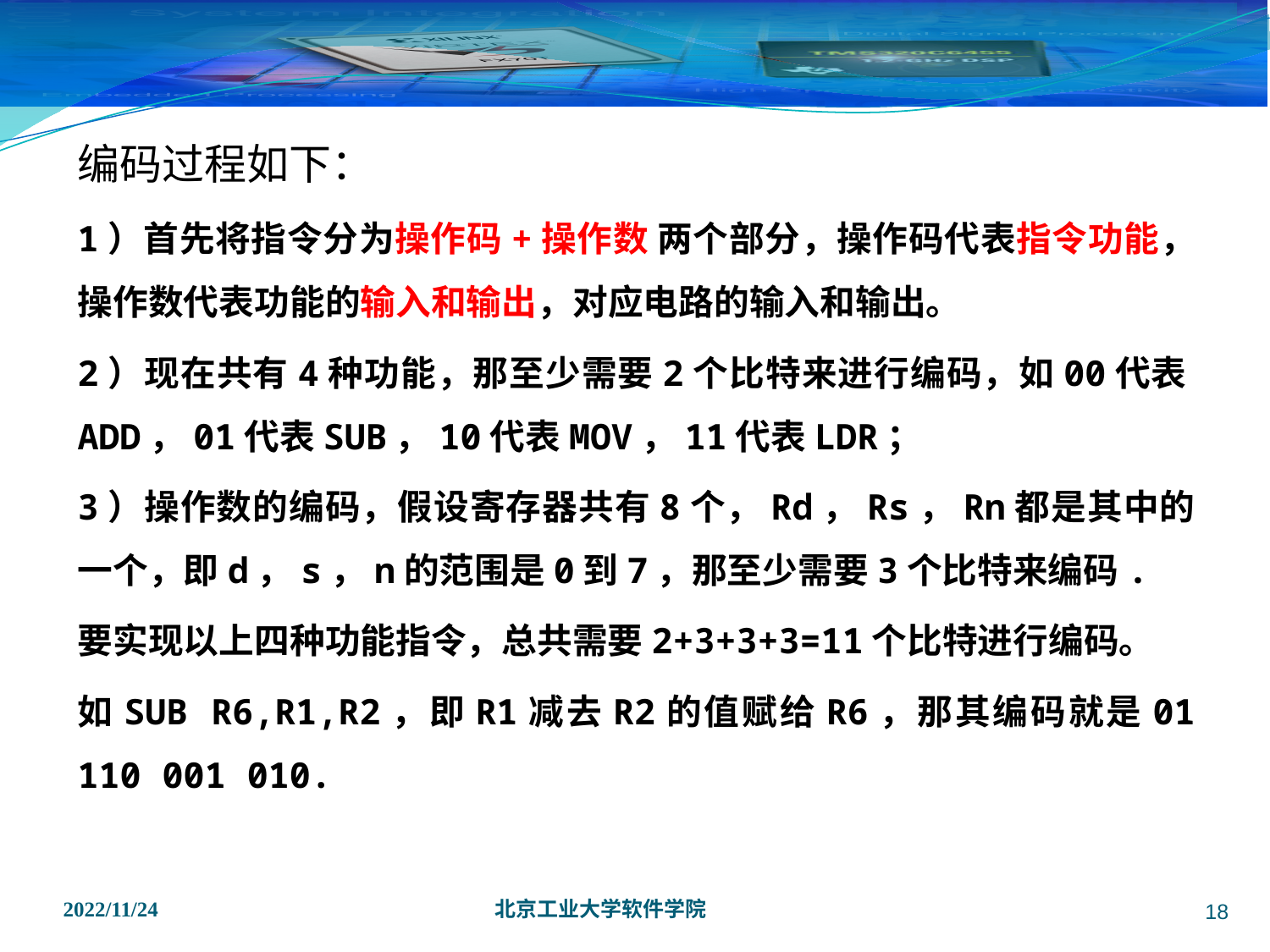

编码过程如下：
1）首先将指令分为操作码+操作数 两个部分，操作码代表指令功能，操作数代表功能的输入和输出，对应电路的输入和输出。
2）现在共有4种功能，那至少需要2个比特来进行编码，如00代表ADD，01代表SUB，10代表MOV，11代表LDR；
3）操作数的编码，假设寄存器共有8个，Rd，Rs，Rn都是其中的一个，即d，s，n的范围是0到7，那至少需要3个比特来编码.
要实现以上四种功能指令，总共需要2+3+3+3=11个比特进行编码。
如SUB R6,R1,R2，即R1减去R2的值赋给R6，那其编码就是01 110 001 010.